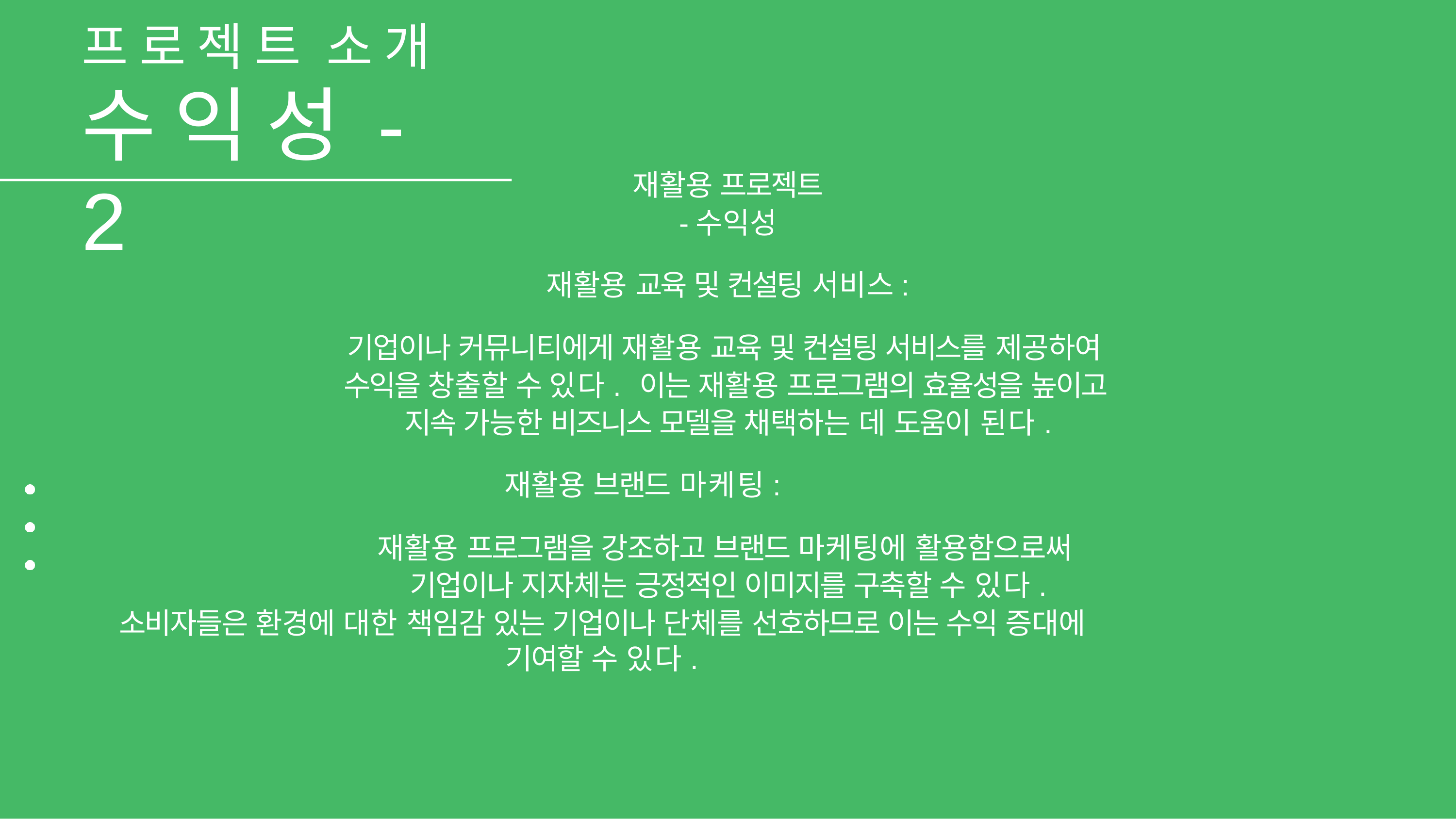

# 프로젝트 소개
수익성-2
재활용 프로젝트
-수익성

재활용 교육 및 컨설팅 서비스:

기업이나 커뮤니티에게 재활용 교육 및 컨설팅 서비스를 제공하여  수익을 창출할 수 있다. 이는 재활용 프로그램의 효율성을 높이고  지속 가능한 비즈니스 모델을 채택하는 데 도움이 된다.

재활용 브랜드 마케팅:

재활용 프로그램을 강조하고 브랜드 마케팅에 활용함으로써  기업이나 지자체는 긍정적인 이미지를 구축할 수 있다.
소비자들은 환경에 대한 책임감 있는 기업이나 단체를 선호하므로 이는 수익 증대에 기여할 수 있다.